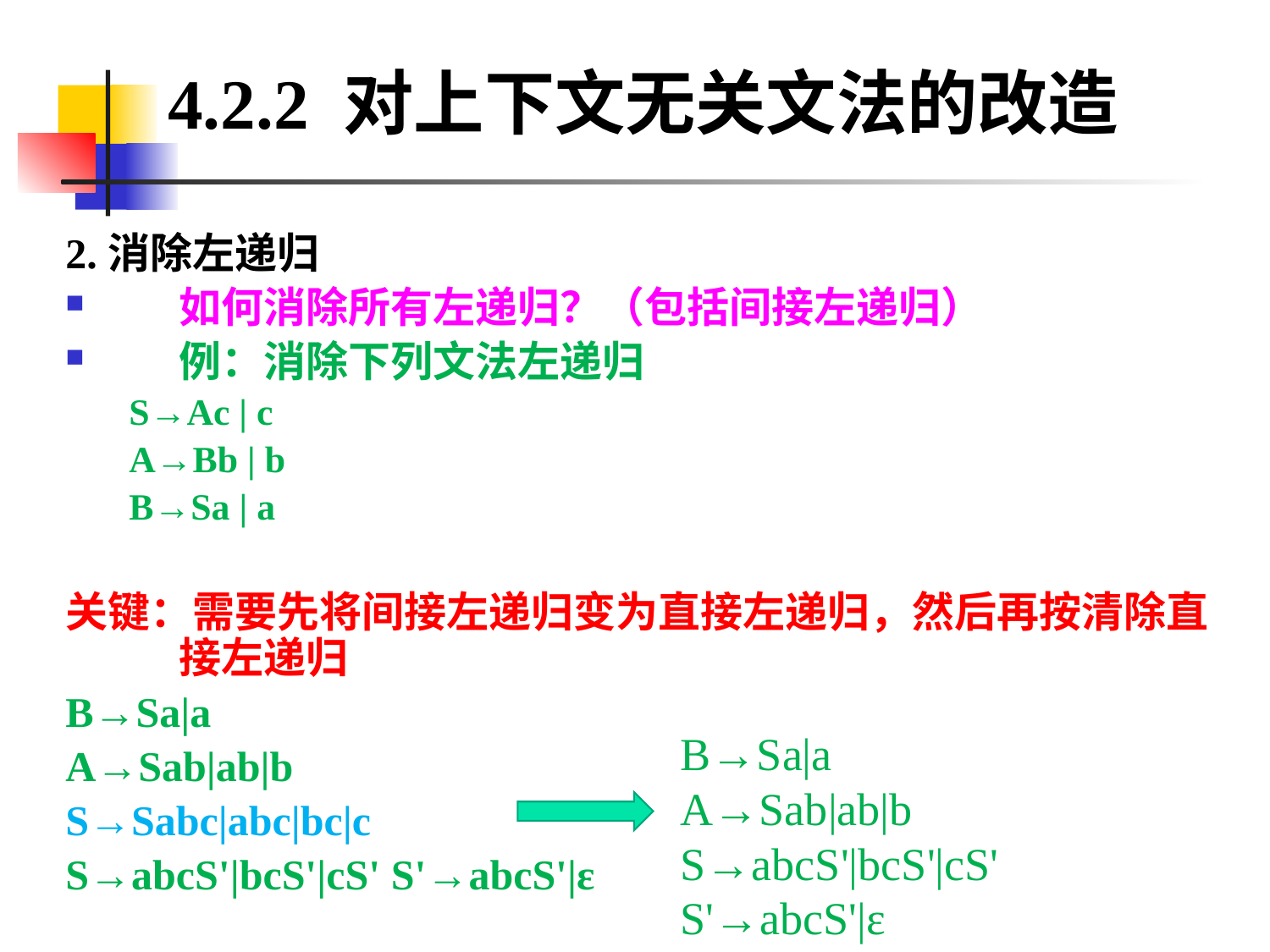

4.2.2 对上下文无关文法的改造
2.消除左递归
如何消除所有左递归？（包括间接左递归）
例：消除下列文法左递归
S→Ac | c
A→Bb | b
B→Sa | a

关键：需要先将间接左递归变为直接左递归，然后再按清除直接左递归
B→Sa|a
A→Sab|ab|b
S→Sabc|abc|bc|c
S→abcS'|bcS'|cS' S'→abcS'|ε

B→Sa|a
A→Sab|ab|b
S→abcS'|bcS'|cS'
S'→abcS'|ε